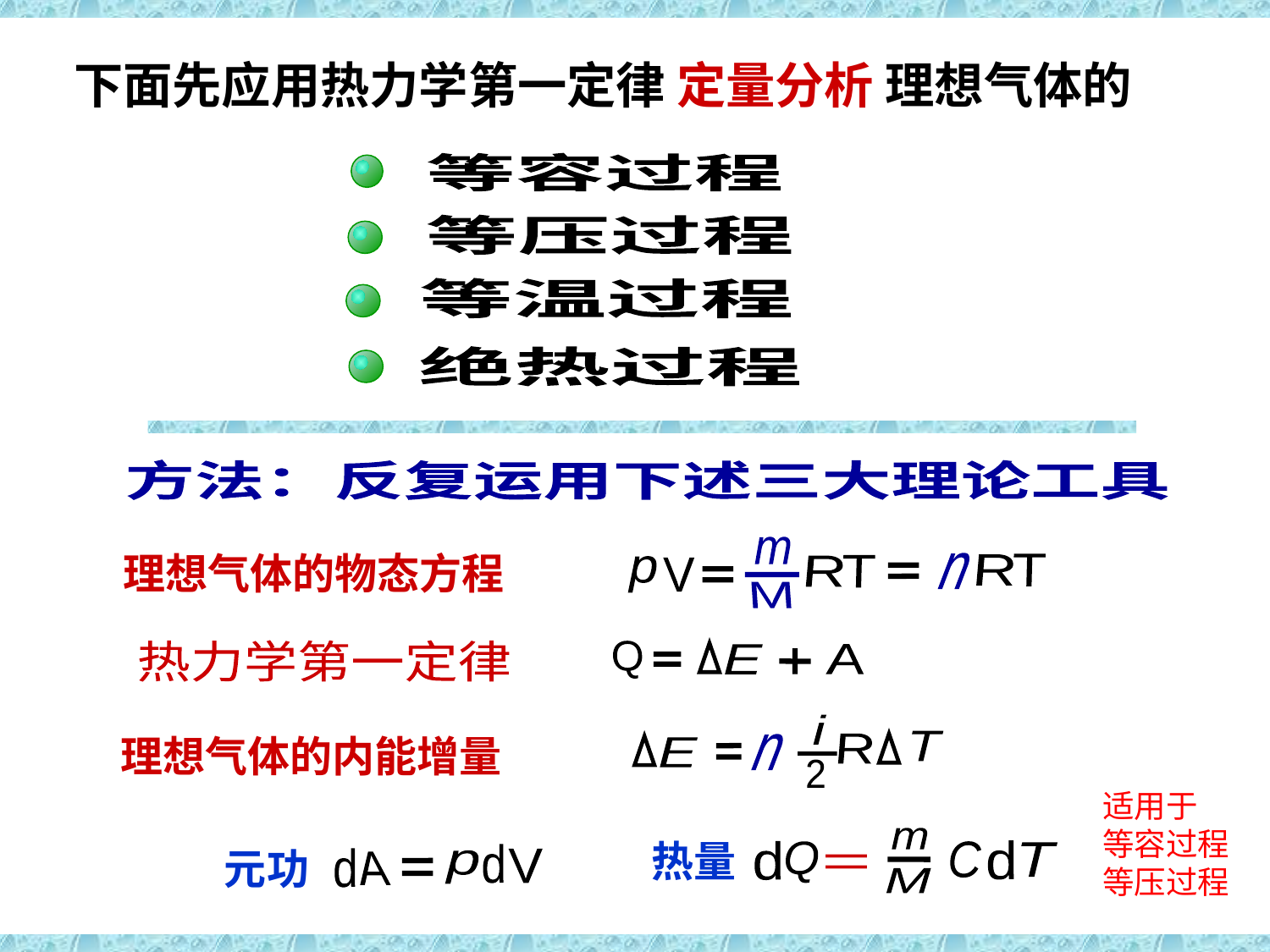

等值概念
下面先应用热力学第一定律 定量分析 理想气体的
等容过程

等压过程

等温过程

绝热过程

方法：反复运用下述三大理论工具
m

M
理想气体的物态方程
ν
T
R
T
R

p
V

热力学第一定律
Q

E
A

i

2
T
R

ν

E

理想气体的内能增量
m
d
d
Q
C
T
=

M
热量
元功
d
d
V
p

A
适用于
等容过程
等压过程